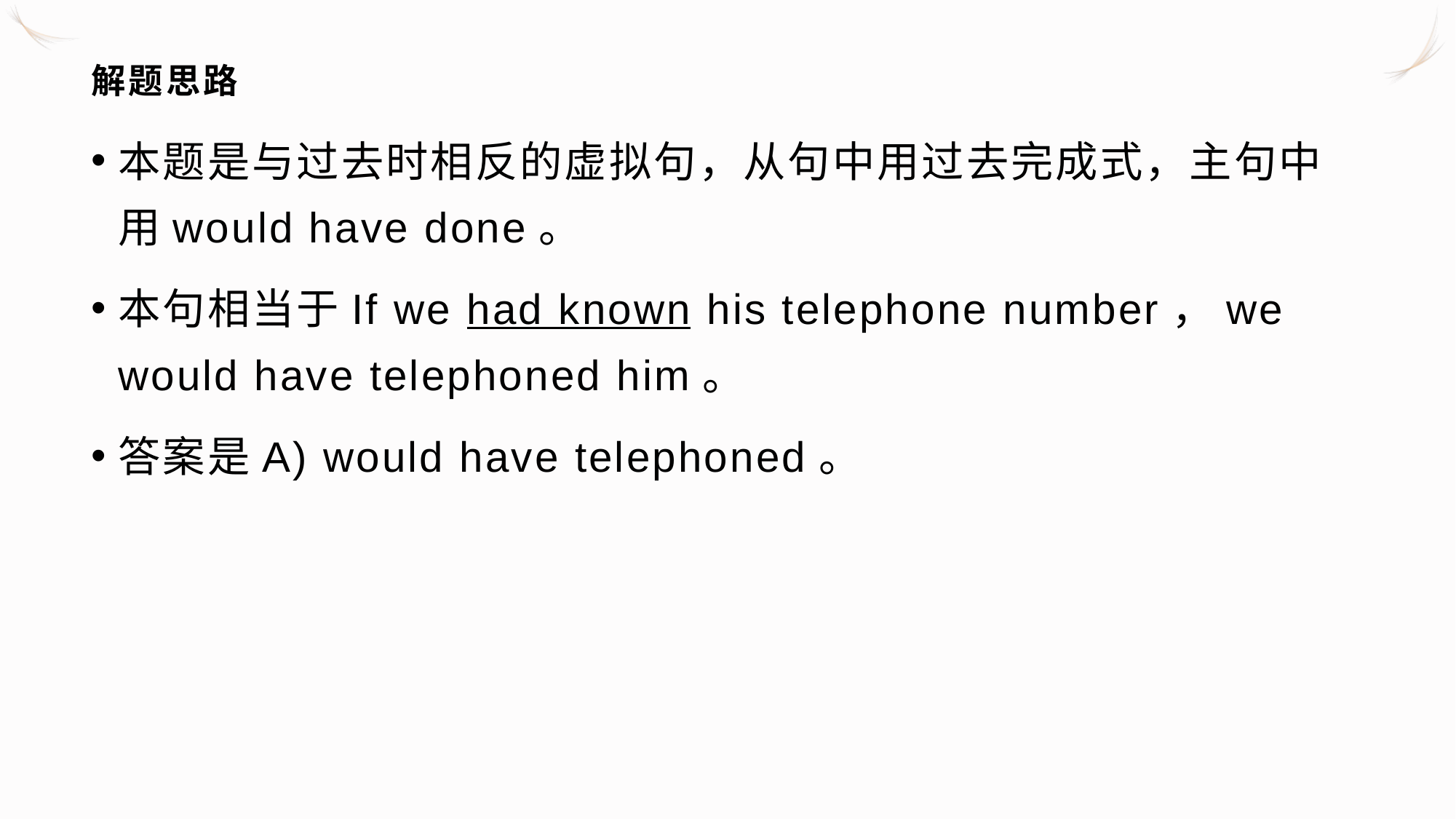

# 解题思路
本题是与过去时相反的虚拟句，从句中用过去完成式，主句中用would have done。
本句相当于If we had known his telephone number，we would have telephoned him。
答案是A) would have telephoned。